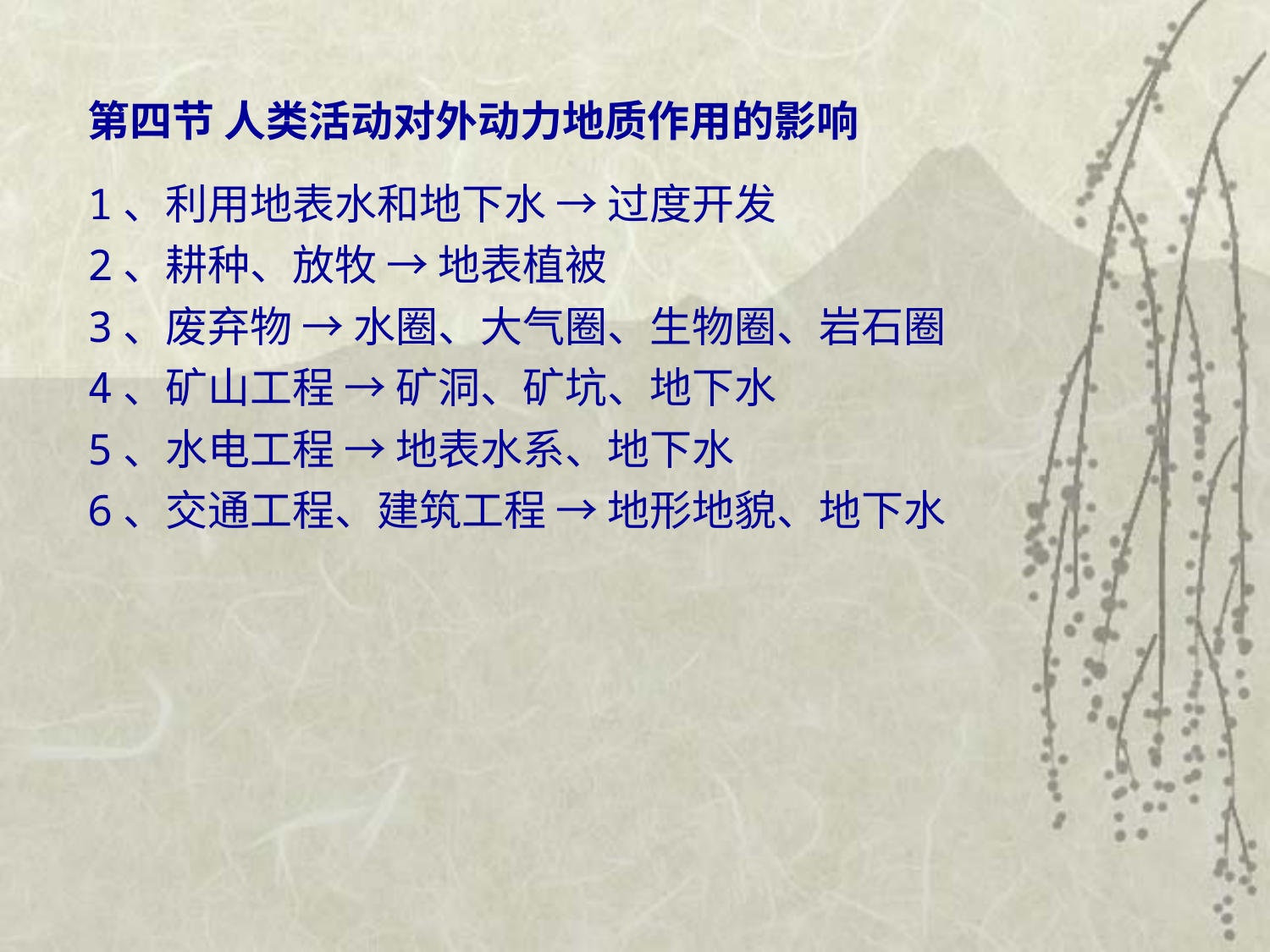

第四节 人类活动对外动力地质作用的影响
1、利用地表水和地下水 → 过度开发
2、耕种、放牧 → 地表植被
3、废弃物 → 水圈、大气圈、生物圈、岩石圈
4、矿山工程 → 矿洞、矿坑、地下水
5、水电工程 → 地表水系、地下水
6、交通工程、建筑工程 → 地形地貌、地下水